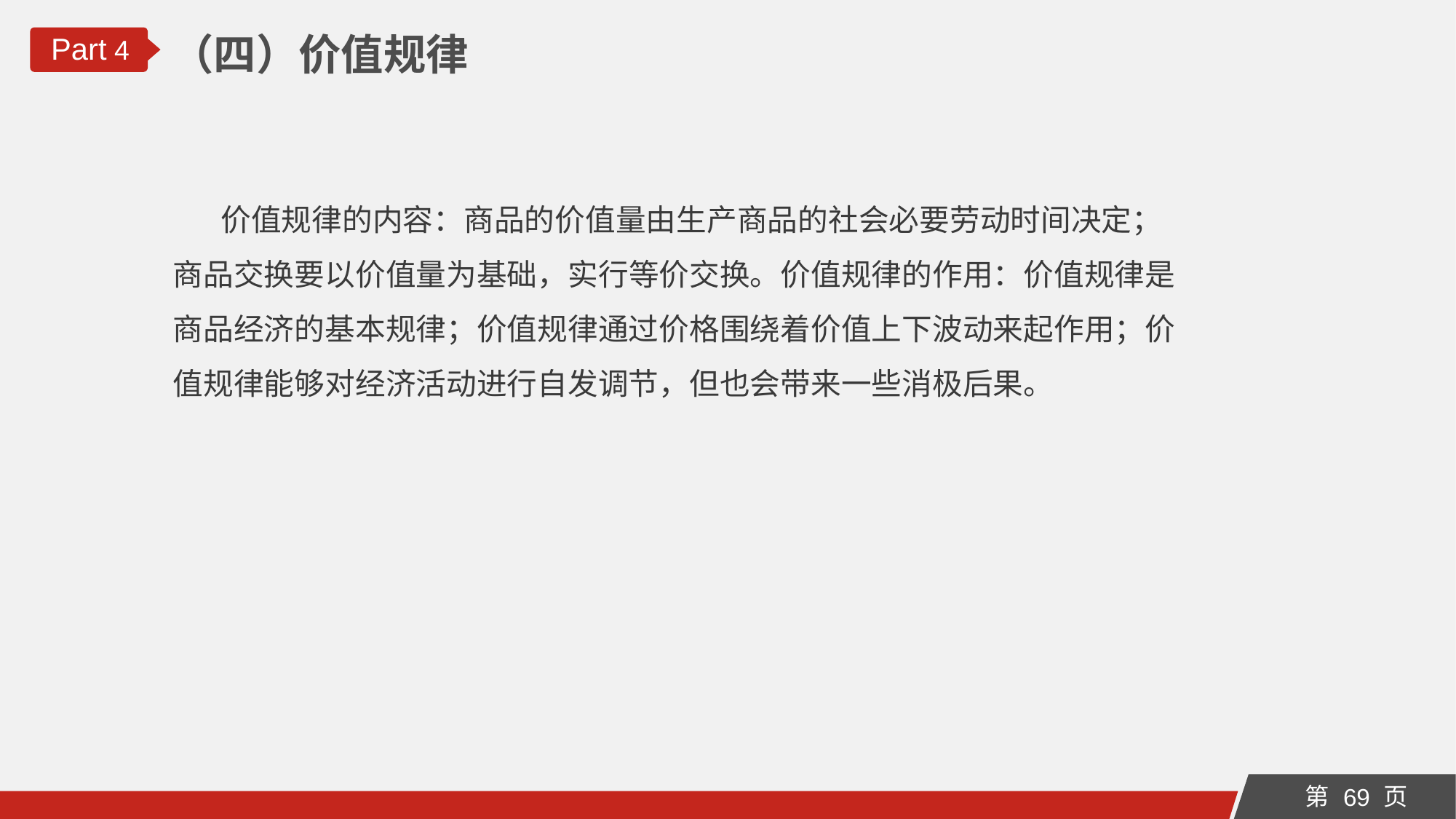

（四）价值规律
Part 4

      价值规律的内容：商品的价值量由生产商品的社会必要劳动时间决定；商品交换要以价值量为基础，实行等价交换。价值规律的作用：价值规律是商品经济的基本规律；价值规律通过价格围绕着价值上下波动来起作用；价值规律能够对经济活动进行自发调节，但也会带来一些消极后果。